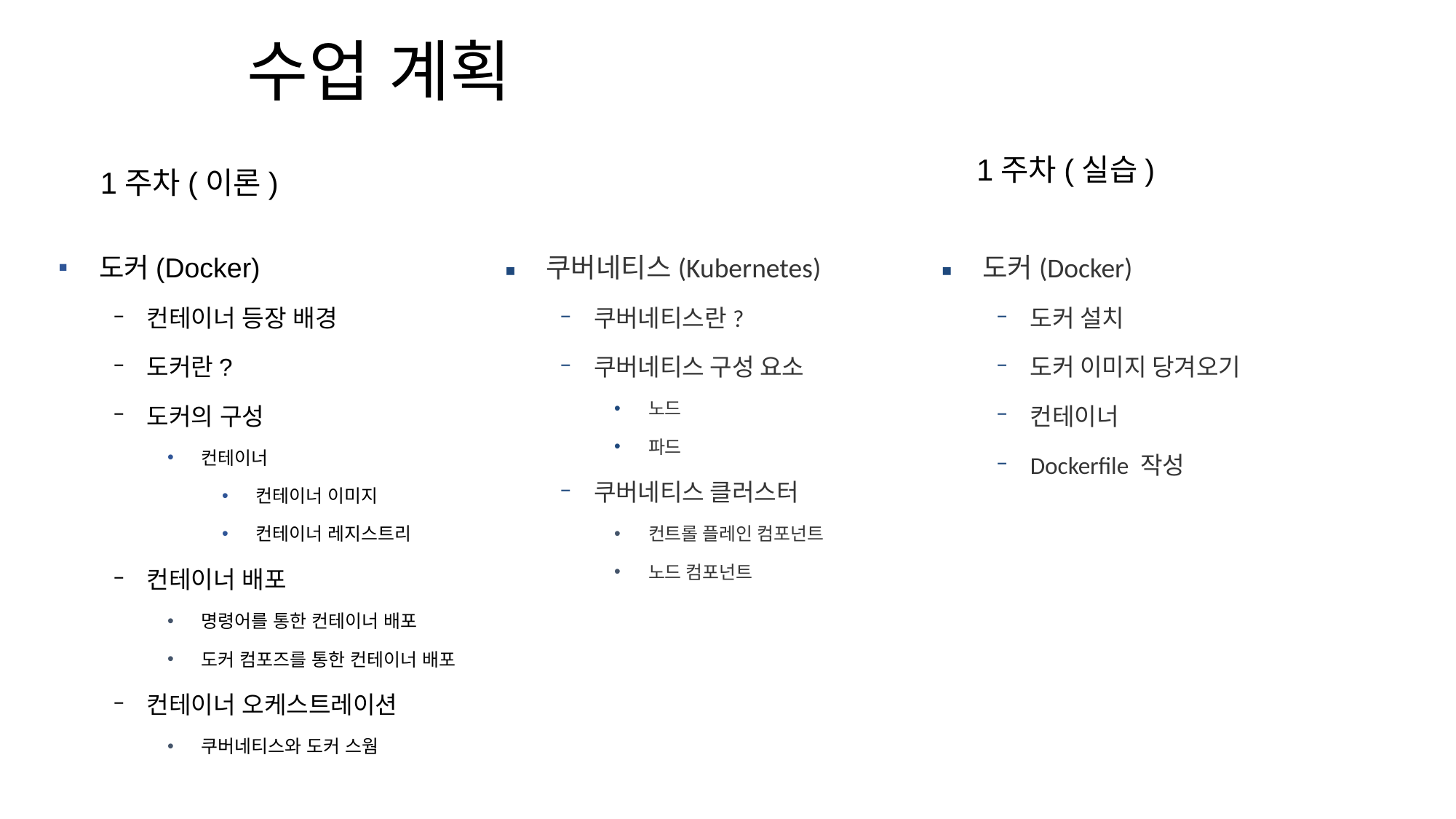

# 수업 계획
1주차(실습)
1주차(이론)
도커(Docker)
컨테이너 등장 배경
도커란?
도커의 구성
컨테이너
컨테이너 이미지
컨테이너 레지스트리
컨테이너 배포
명령어를 통한 컨테이너 배포
도커 컴포즈를 통한 컨테이너 배포
컨테이너 오케스트레이션
쿠버네티스와 도커 스웜

쿠버네티스(Kubernetes)
쿠버네티스란?
쿠버네티스 구성 요소
노드
파드
쿠버네티스 클러스터
컨트롤 플레인 컴포넌트
노드 컴포넌트
도커(Docker)
도커 설치
도커 이미지 당겨오기
컨테이너
Dockerfile 작성